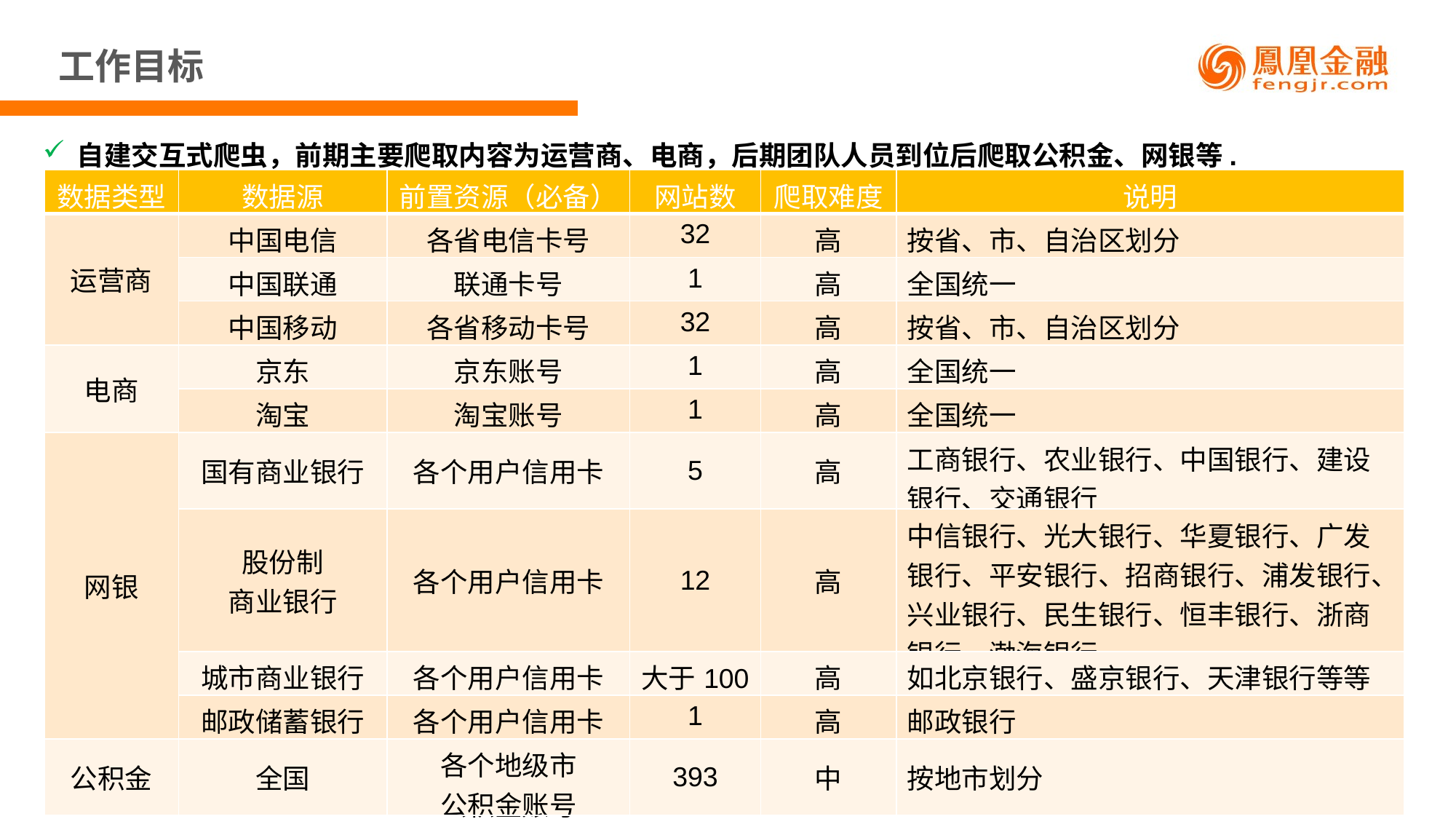

工作目标
自建交互式爬虫，前期主要爬取内容为运营商、电商，后期团队人员到位后爬取公积金、网银等.
| 数据类型 | 数据源 | 前置资源（必备） | 网站数 | 爬取难度 | 说明 |
| --- | --- | --- | --- | --- | --- |
| 运营商 | 中国电信 | 各省电信卡号 | 32 | 高 | 按省、市、自治区划分 |
|  | 中国联通 | 联通卡号 | 1 | 高 | 全国统一 |
|  | 中国移动 | 各省移动卡号 | 32 | 高 | 按省、市、自治区划分 |
| 电商 | 京东 | 京东账号 | 1 | 高 | 全国统一 |
|  | 淘宝 | 淘宝账号 | 1 | 高 | 全国统一 |
| 网银 | 国有商业银行 | 各个用户信用卡 | 5 | 高 | 工商银行、农业银行、中国银行、建设银行、交通银行 |
|  | 股份制 商业银行 | 各个用户信用卡 | 12 | 高 | 中信银行、光大银行、华夏银行、广发银行、平安银行、招商银行、浦发银行、兴业银行、民生银行、恒丰银行、浙商银行、渤海银行 |
|  | 城市商业银行 | 各个用户信用卡 | 大于100 | 高 | 如北京银行、盛京银行、天津银行等等 |
|  | 邮政储蓄银行 | 各个用户信用卡 | 1 | 高 | 邮政银行 |
| 公积金 | 全国 | 各个地级市 公积金账号 | 393 | 中 | 按地市划分 |